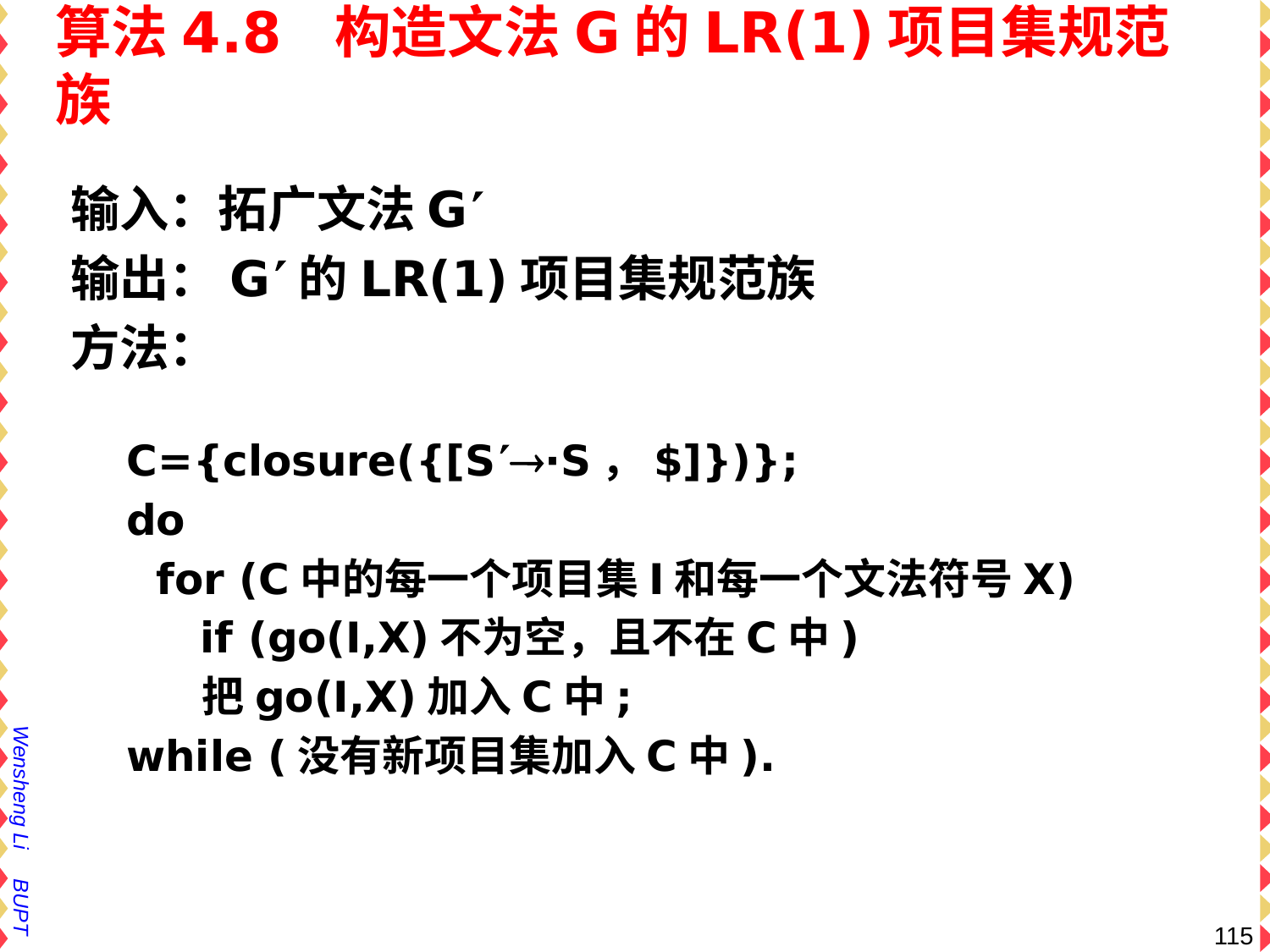

# 算法4.8  构造文法G的LR(1)项目集规范族
输入：拓广文法G′
输出：G′的LR(1)项目集规范族
方法：

  C={closure({[S′→·S，$]})};
  do
    for (C中的每一个项目集I和每一个文法符号X)
       if (go(I,X)不为空，且不在C中)
          把go(I,X)加入C中;
  while (没有新项目集加入C中).

115